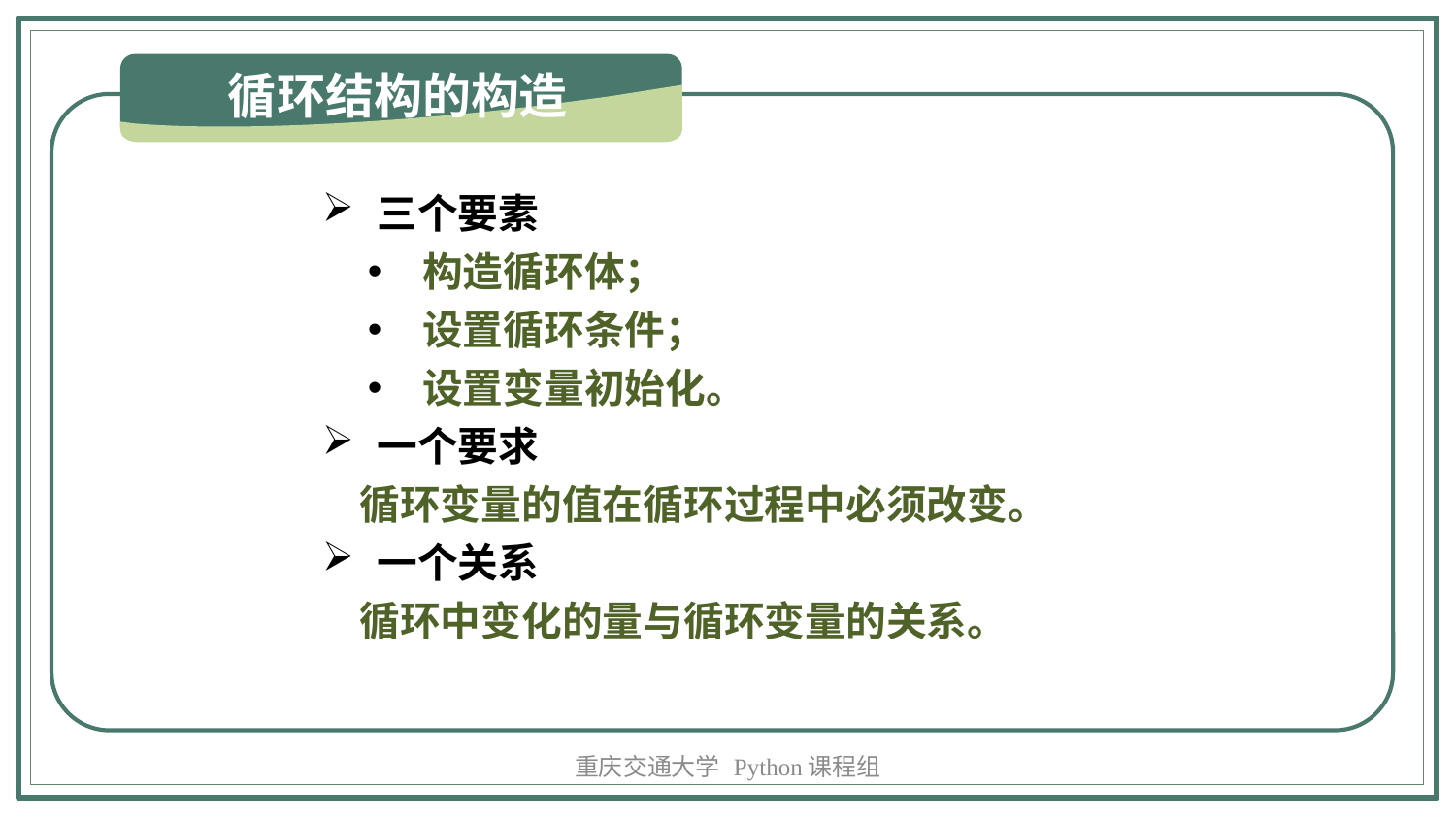

循环结构的构造

三个要素
构造循环体；
设置循环条件；
设置变量初始化。
一个要求
   循环变量的值在循环过程中必须改变。
一个关系
   循环中变化的量与循环变量的关系。
重庆交通大学 Python课程组